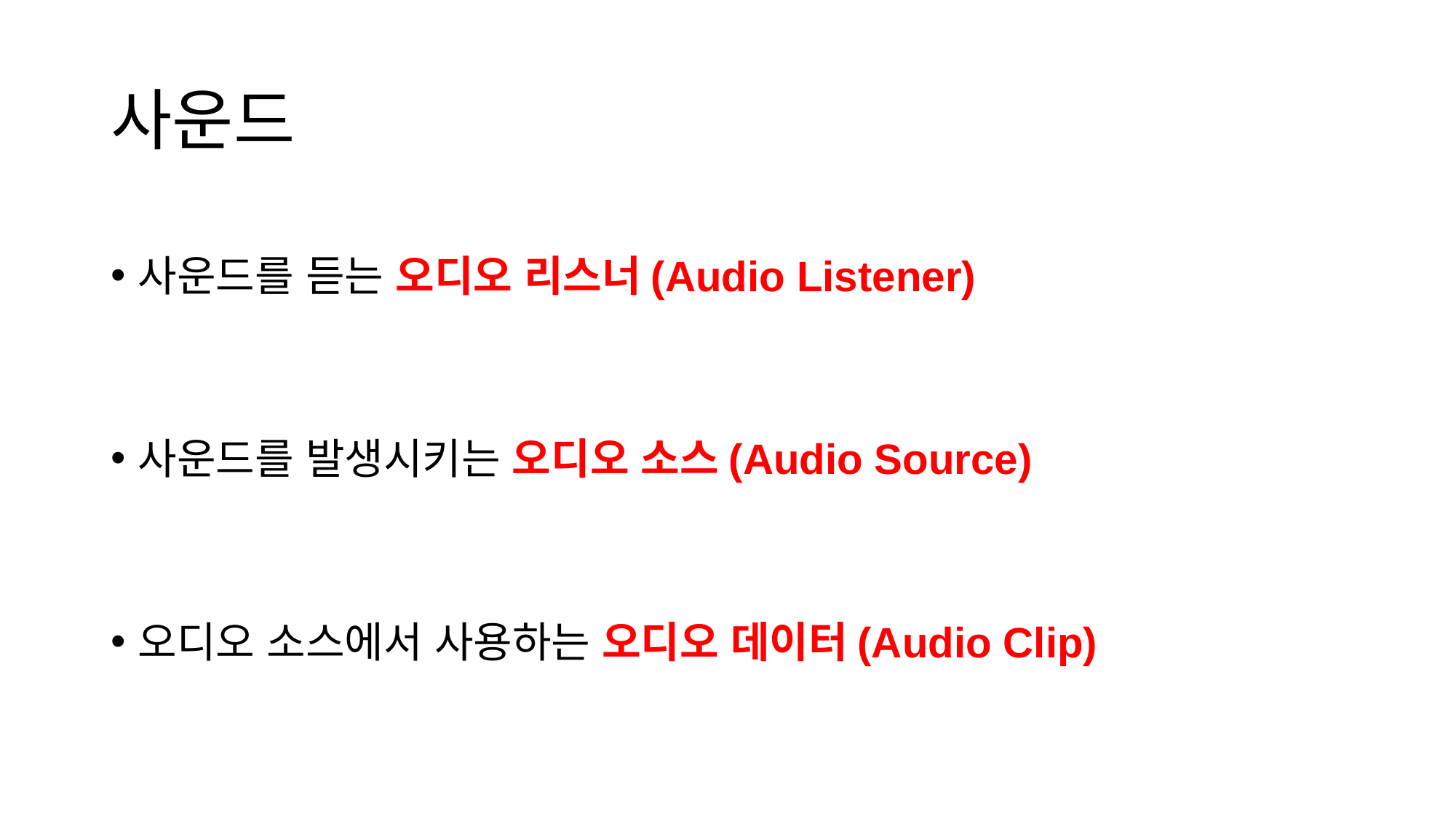

# 사운드
사운드를 듣는 오디오 리스너(Audio Listener)

사운드를 발생시키는 오디오 소스(Audio Source)

오디오 소스에서 사용하는 오디오 데이터(Audio Clip)